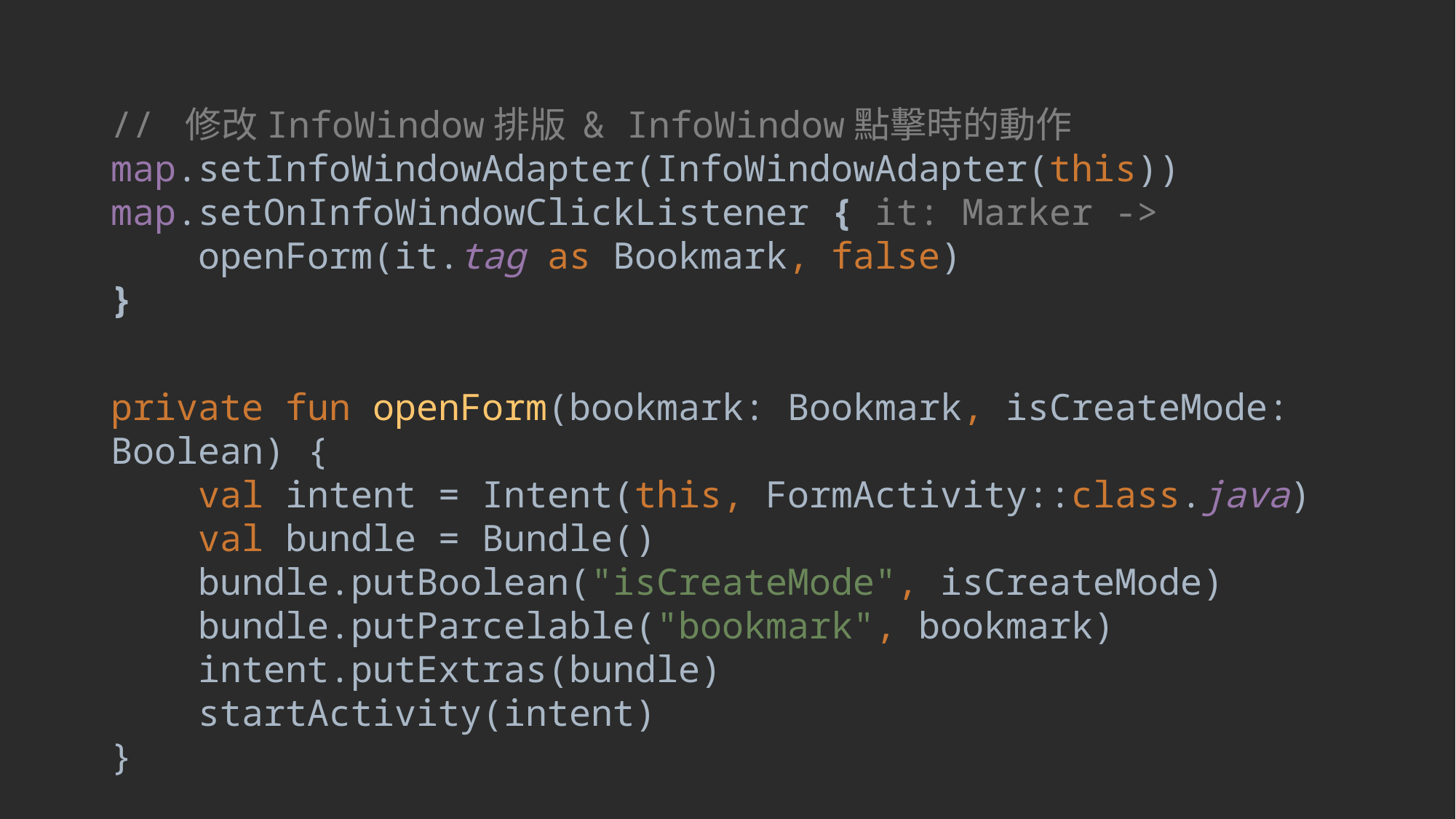

// 修改InfoWindow排版 & InfoWindow點擊時的動作
map.setInfoWindowAdapter(InfoWindowAdapter(this))
map.setOnInfoWindowClickListener { it: Marker ->
    openForm(it.tag as Bookmark, false)
}
private fun openForm(bookmark: Bookmark, isCreateMode: Boolean) {
    val intent = Intent(this, FormActivity::class.java)
    val bundle = Bundle()
    bundle.putBoolean("isCreateMode", isCreateMode)
    bundle.putParcelable("bookmark", bookmark)
    intent.putExtras(bundle)
    startActivity(intent)
}